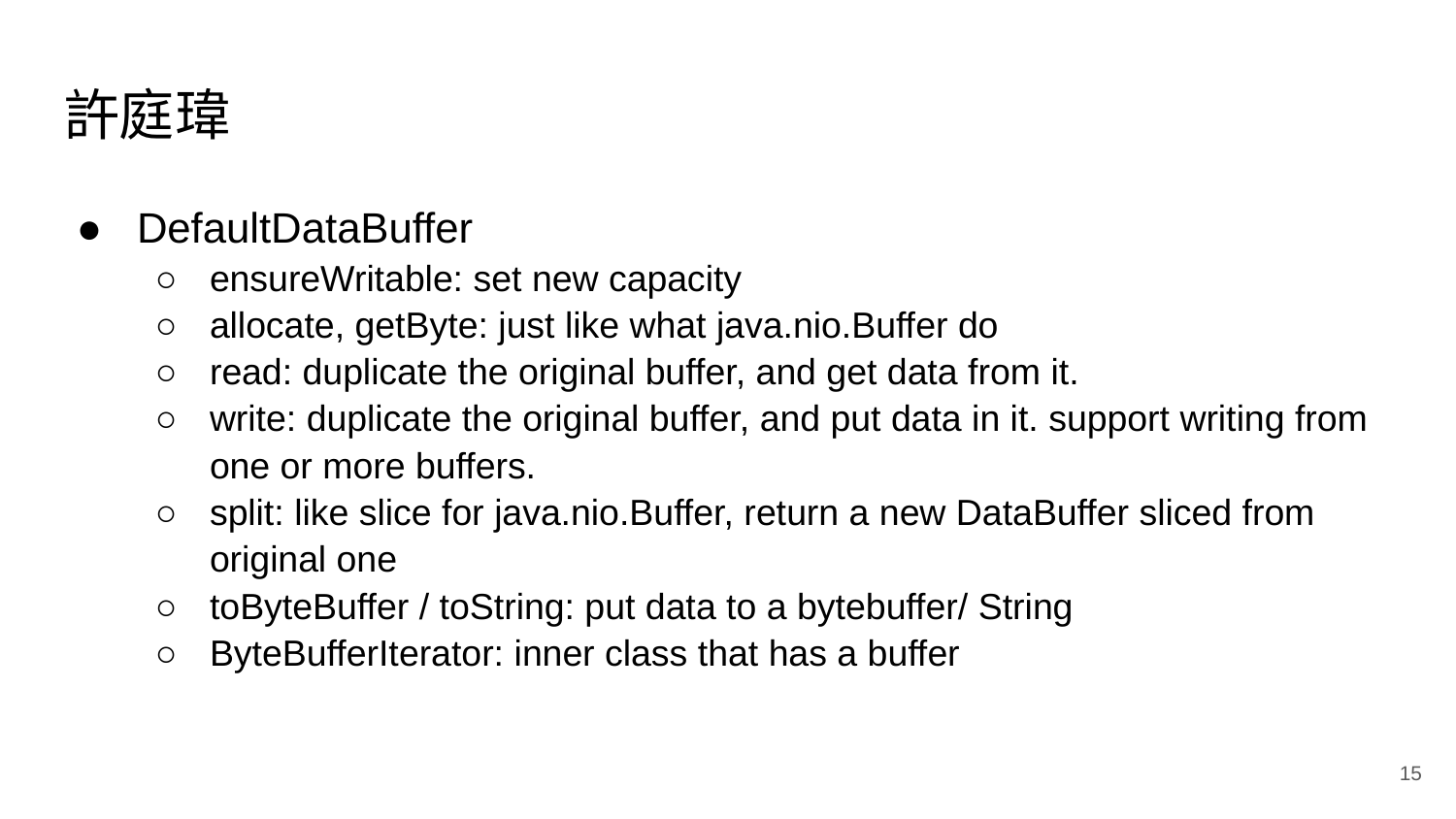

# 許庭瑋
DefaultDataBuffer
ensureWritable: set new capacity
allocate, getByte: just like what java.nio.Buffer do
read: duplicate the original buffer, and get data from it.
write: duplicate the original buffer, and put data in it. support writing from one or more buffers.
split: like slice for java.nio.Buffer, return a new DataBuffer sliced from original one
toByteBuffer / toString: put data to a bytebuffer/ String
ByteBufferIterator: inner class that has a buffer
15